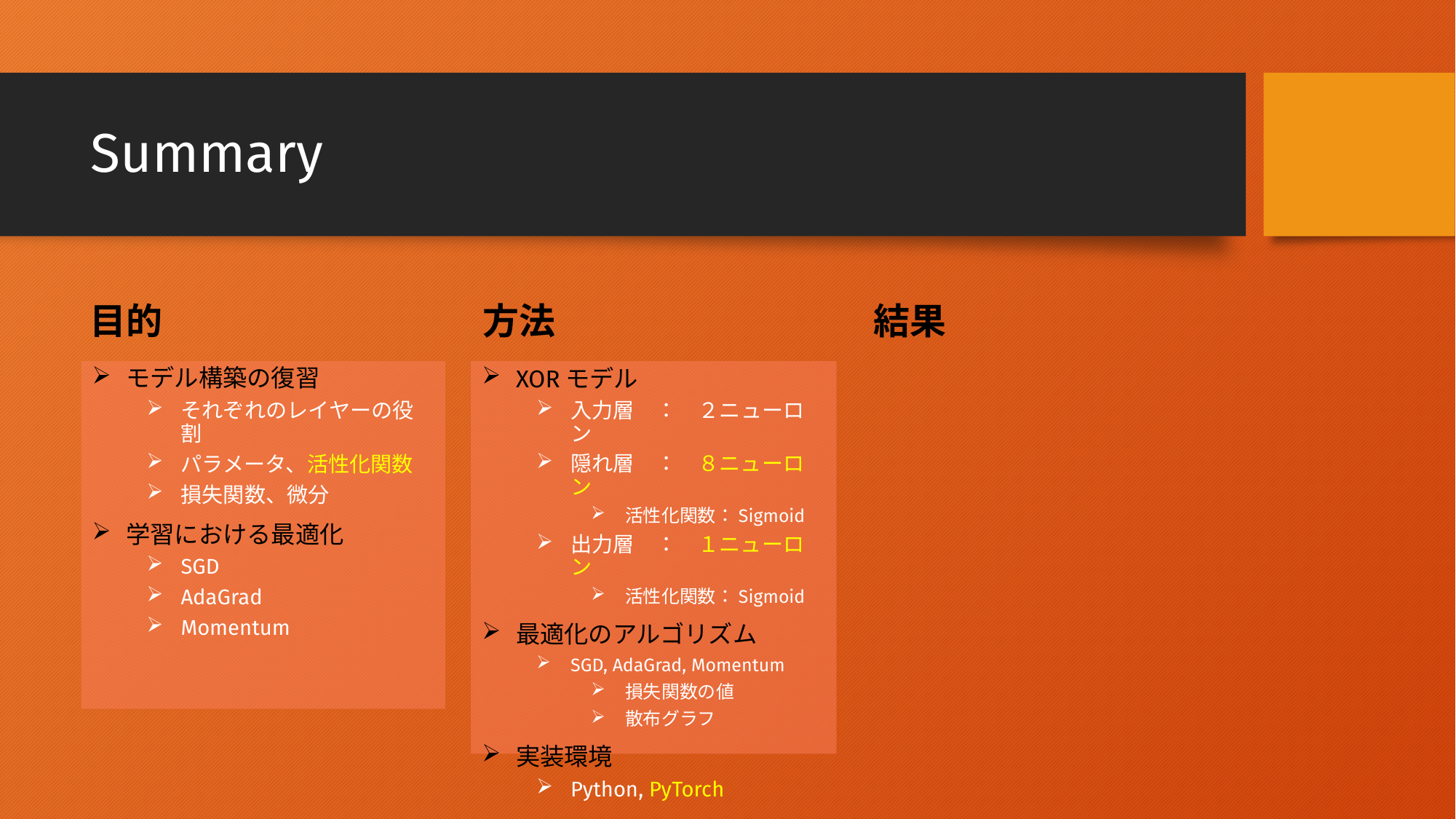

# Summary
目的
方法
結果
XORモデル
入力層　：　２ニューロン
隠れ層　：　８ニューロン
活性化関数：Sigmoid
出力層　：　１ニューロン
活性化関数：Sigmoid
最適化のアルゴリズム
SGD, AdaGrad, Momentum
損失関数の値
散布グラフ
実装環境
Python, PyTorch
モデル構築の復習
それぞれのレイヤーの役割
パラメータ、活性化関数
損失関数、微分
学習における最適化
SGD
AdaGrad
Momentum